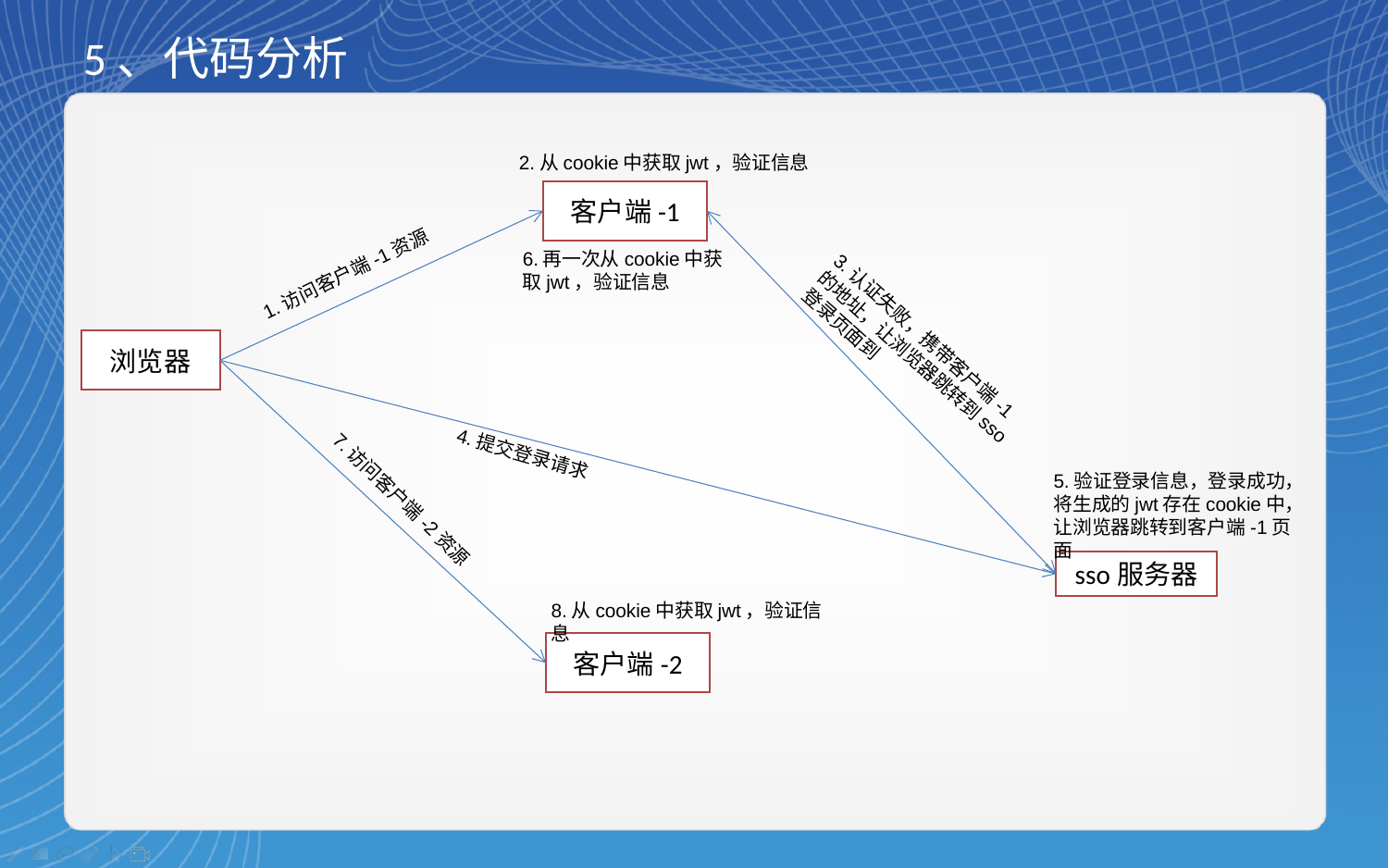

5、代码分析
2.从cookie中获取jwt，验证信息
客户端-1
6.再一次从cookie中获取jwt，验证信息
1.访问客户端-1资源
3.认证失败，携带客户端-1的地址，让浏览器跳转到sso登录页面到
浏览器
4.提交登录请求
5.验证登录信息，登录成功，将生成的jwt存在cookie中，让浏览器跳转到客户端-1页面
7.访问客户端-2资源
sso服务器
8.从cookie中获取jwt，验证信息
客户端-2